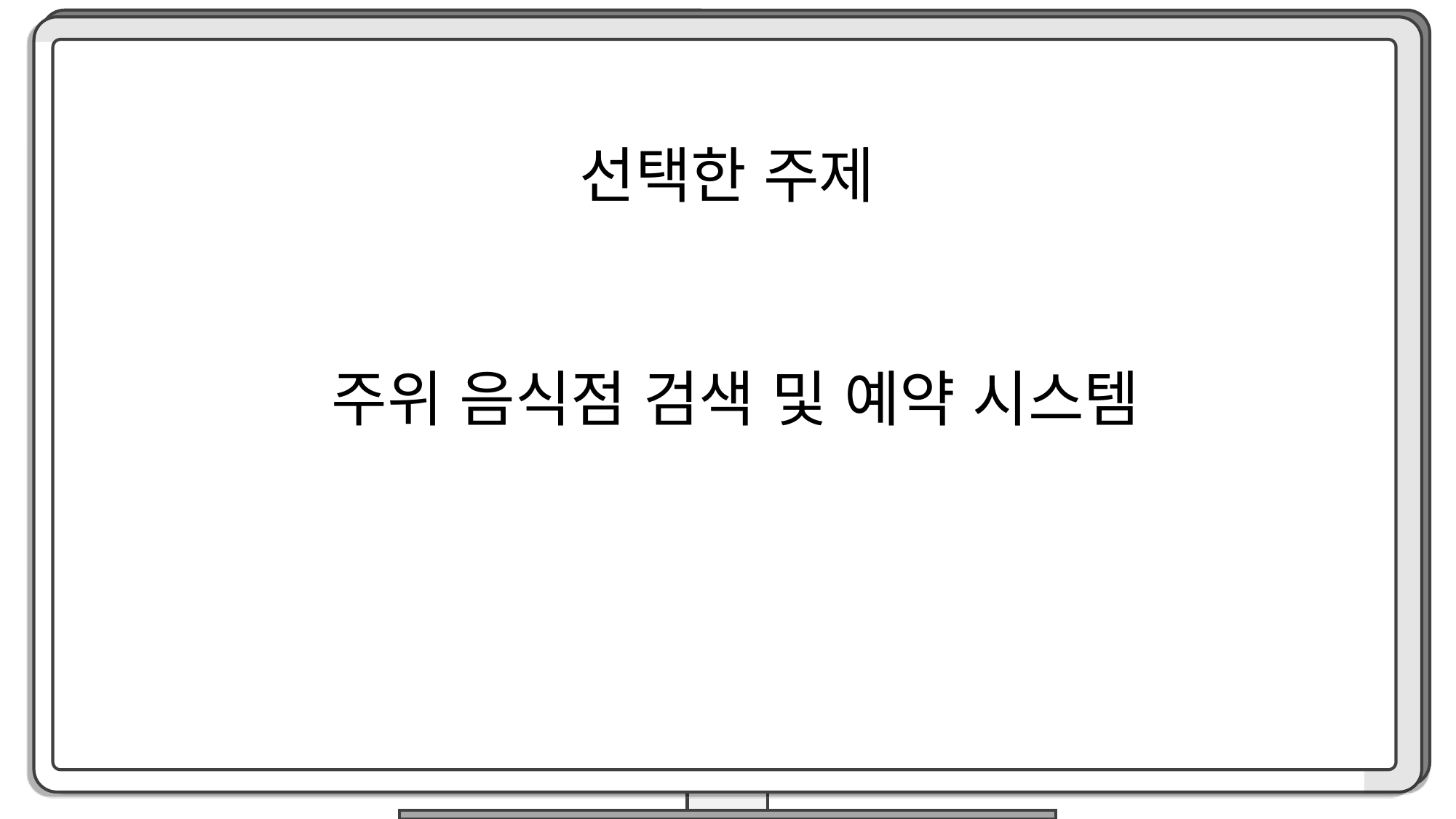

선택한 주제
주위 음식점 검색 및 예약 시스템